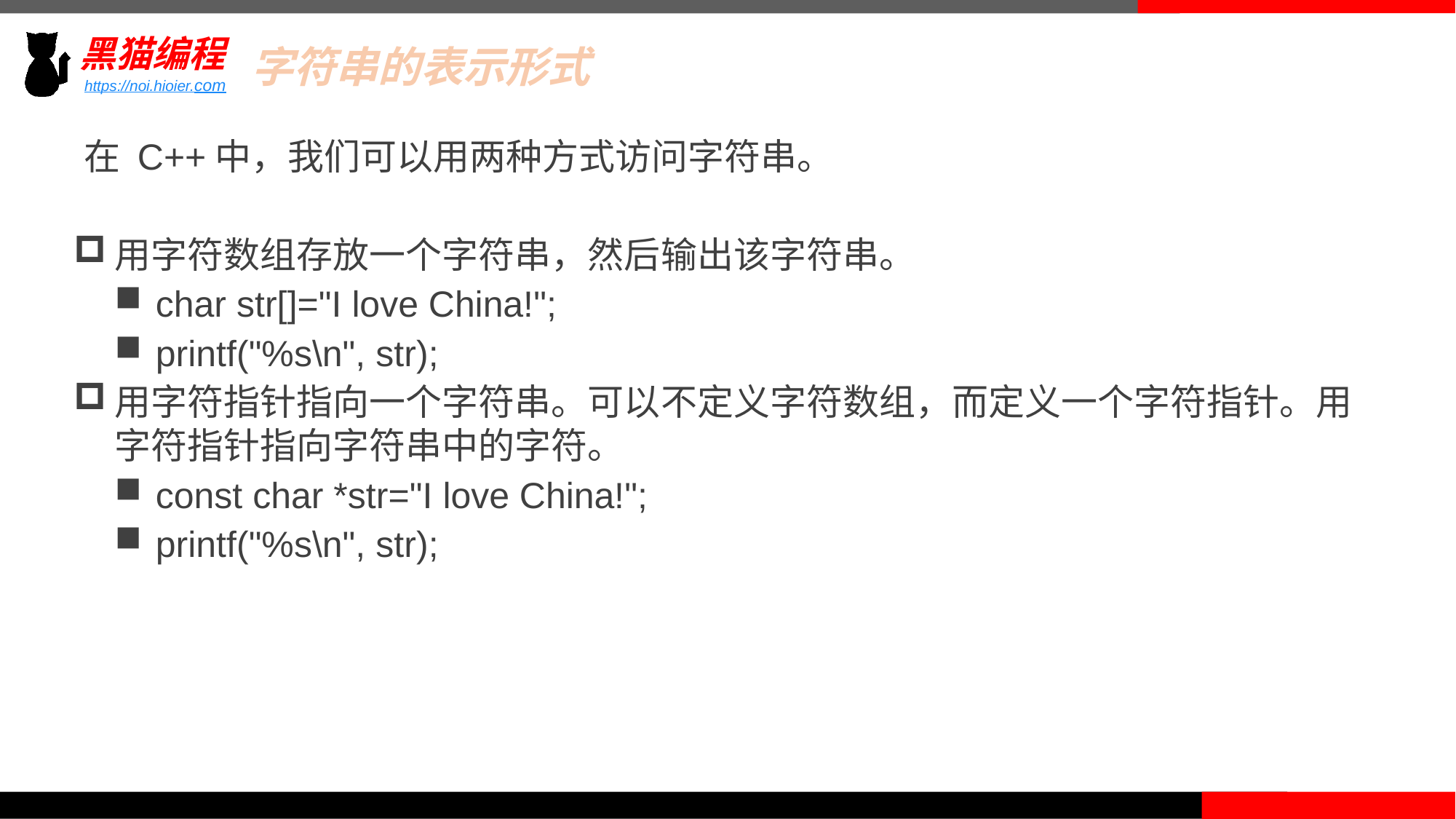

字符串的表示形式
在 C++中，我们可以用两种方式访问字符串。

用字符数组存放一个字符串，然后输出该字符串。
char str[]="I love China!";
printf("%s\n", str);
用字符指针指向一个字符串。可以不定义字符数组，而定义一个字符指针。用字符指针指向字符串中的字符。
const char *str="I love China!";
printf("%s\n", str);